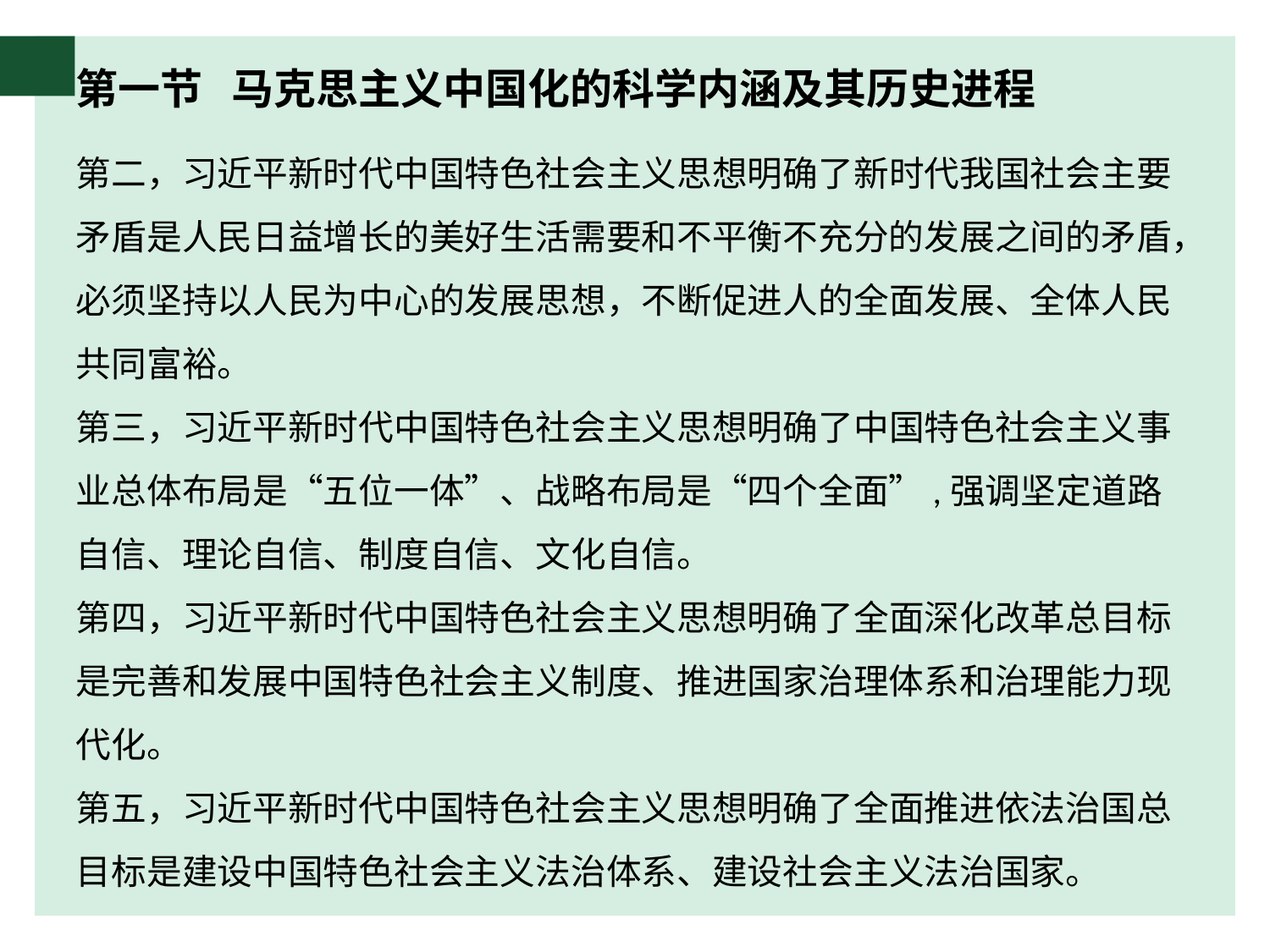

# 第一节   马克思主义中国化的科学内涵及其历史进程
第二，习近平新时代中国特色社会主义思想明确了新时代我国社会主要矛盾是人民日益增长的美好生活需要和不平衡不充分的发展之间的矛盾，必须坚持以人民为中心的发展思想，不断促进人的全面发展、全体人民共同富裕。
第三，习近平新时代中国特色社会主义思想明确了中国特色社会主义事业总体布局是“五位一体”、战略布局是“四个全面”,强调坚定道路自信、理论自信、制度自信、文化自信。
第四，习近平新时代中国特色社会主义思想明确了全面深化改革总目标是完善和发展中国特色社会主义制度、推进国家治理体系和治理能力现代化。
第五，习近平新时代中国特色社会主义思想明确了全面推进依法治国总目标是建设中国特色社会主义法治体系、建设社会主义法治国家。